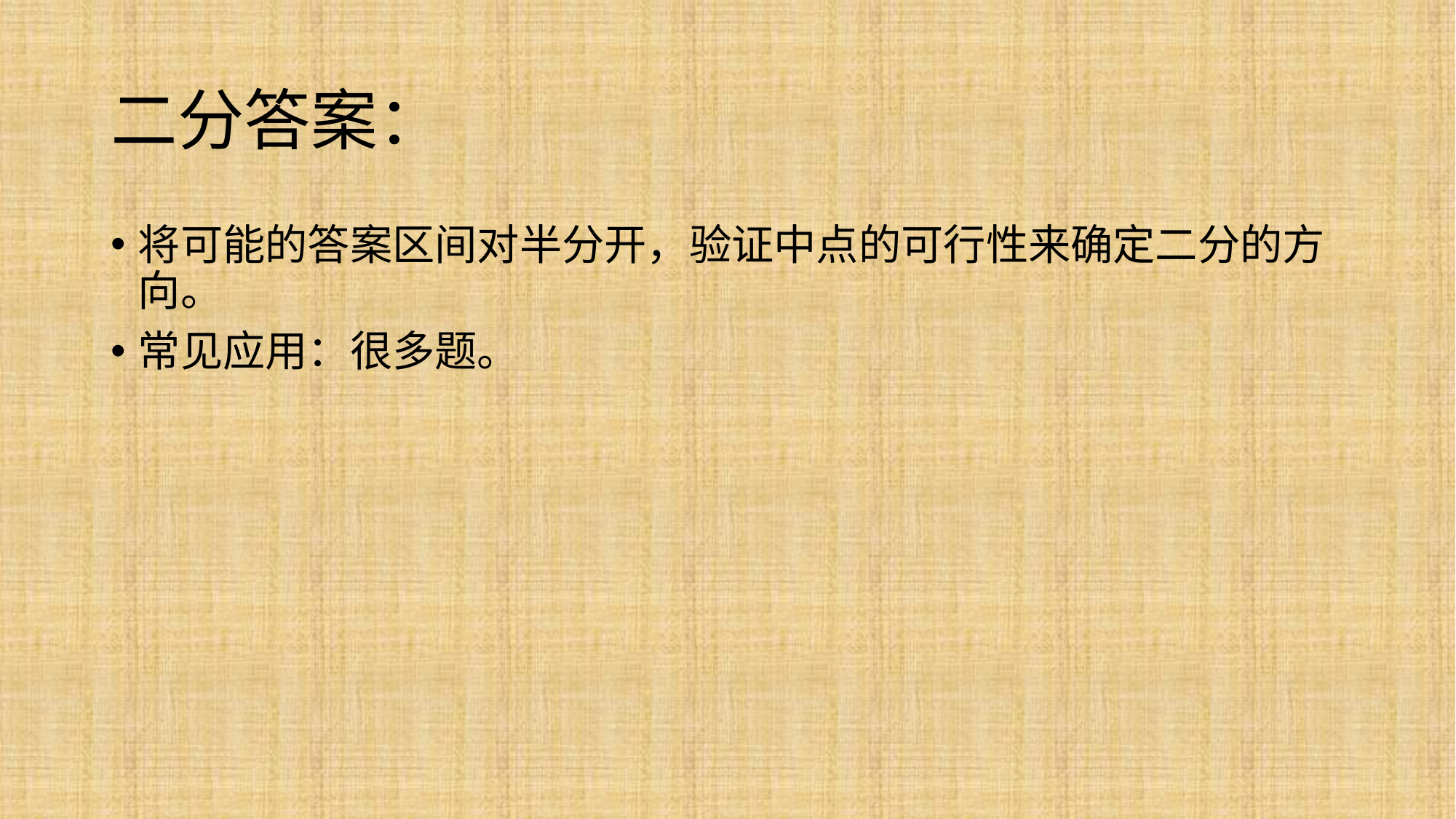

# 二分答案：
将可能的答案区间对半分开，验证中点的可行性来确定二分的方向。
常见应用：很多题。